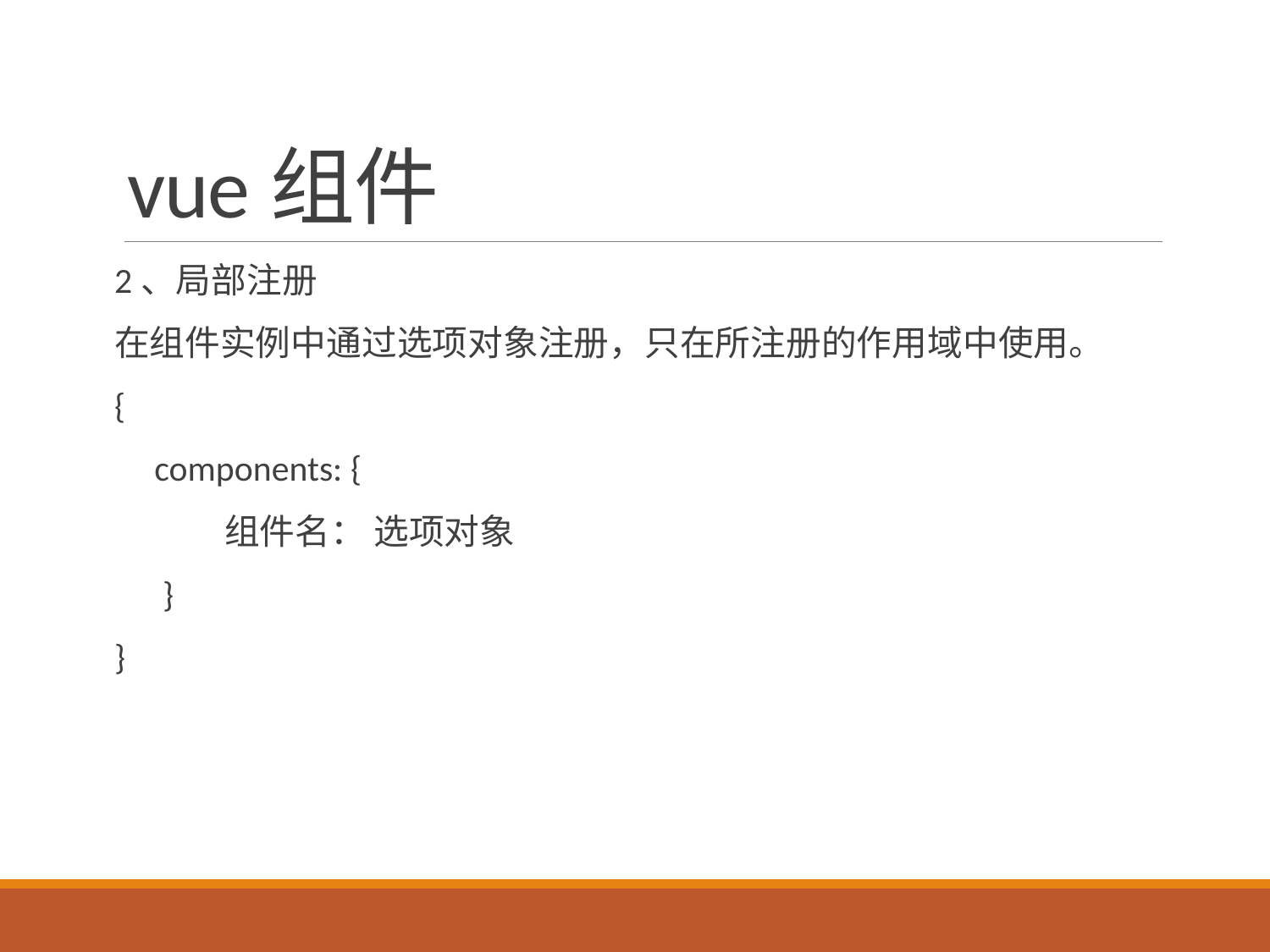

# vue组件
2、局部注册
在组件实例中通过选项对象注册，只在所注册的作用域中使用。
{
     components: {
             组件名： 选项对象
      }
}